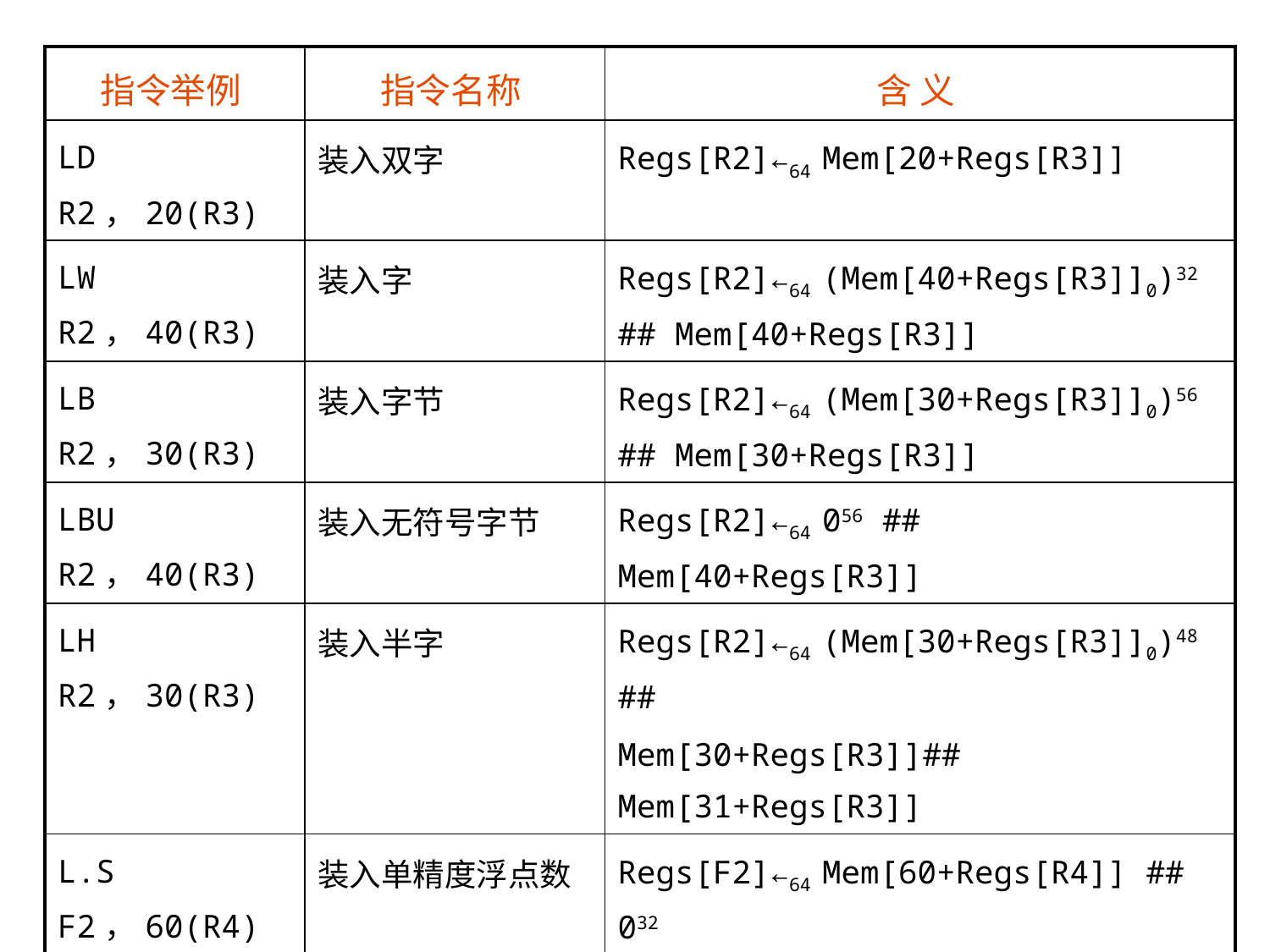

| 指令举例 | 指令名称 | 含 义 |
| --- | --- | --- |
| LD R2，20(R3) | 装入双字 | Regs[R2]←64 Mem[20+Regs[R3]] |
| LW R2，40(R3) | 装入字 | Regs[R2]←64 (Mem[40+Regs[R3]]0)32 ## Mem[40+Regs[R3]] |
| LB R2，30(R3) | 装入字节 | Regs[R2]←64 (Mem[30+Regs[R3]]0)56 ## Mem[30+Regs[R3]] |
| LBU R2，40(R3) | 装入无符号字节 | Regs[R2]←64 056 ## Mem[40+Regs[R3]] |
| LH R2，30(R3) | 装入半字 | Regs[R2]←64 (Mem[30+Regs[R3]]0)48 ## Mem[30+Regs[R3]]## Mem[31+Regs[R3]] |
| L.S F2，60(R4) | 装入单精度浮点数 | Regs[F2]←64 Mem[60+Regs[R4]] ## 032 |
| L.D F2，40(R3) | 装入双精度浮点数 | Regs[F2]←64 Mem[40+Regs[R3]] |
| SD R4，300(R5) | 保存双字 | Mem[300+Regs[R5]]←64 Regs[R4] |
| SW R4，300(R5) | 保存字 | Mem[300+Regs[R5]]←32 Regs[R4] |
| S.S F2，40(R2) | 保存单精度浮点数 | Mem[40+Regs[R2]]←32 Regs[F2] 0··31 |
| SH R5，502(R4) | 保存半字 | Mem[502+Regs[R4]]←16 Regs[R5] 48··.63 |